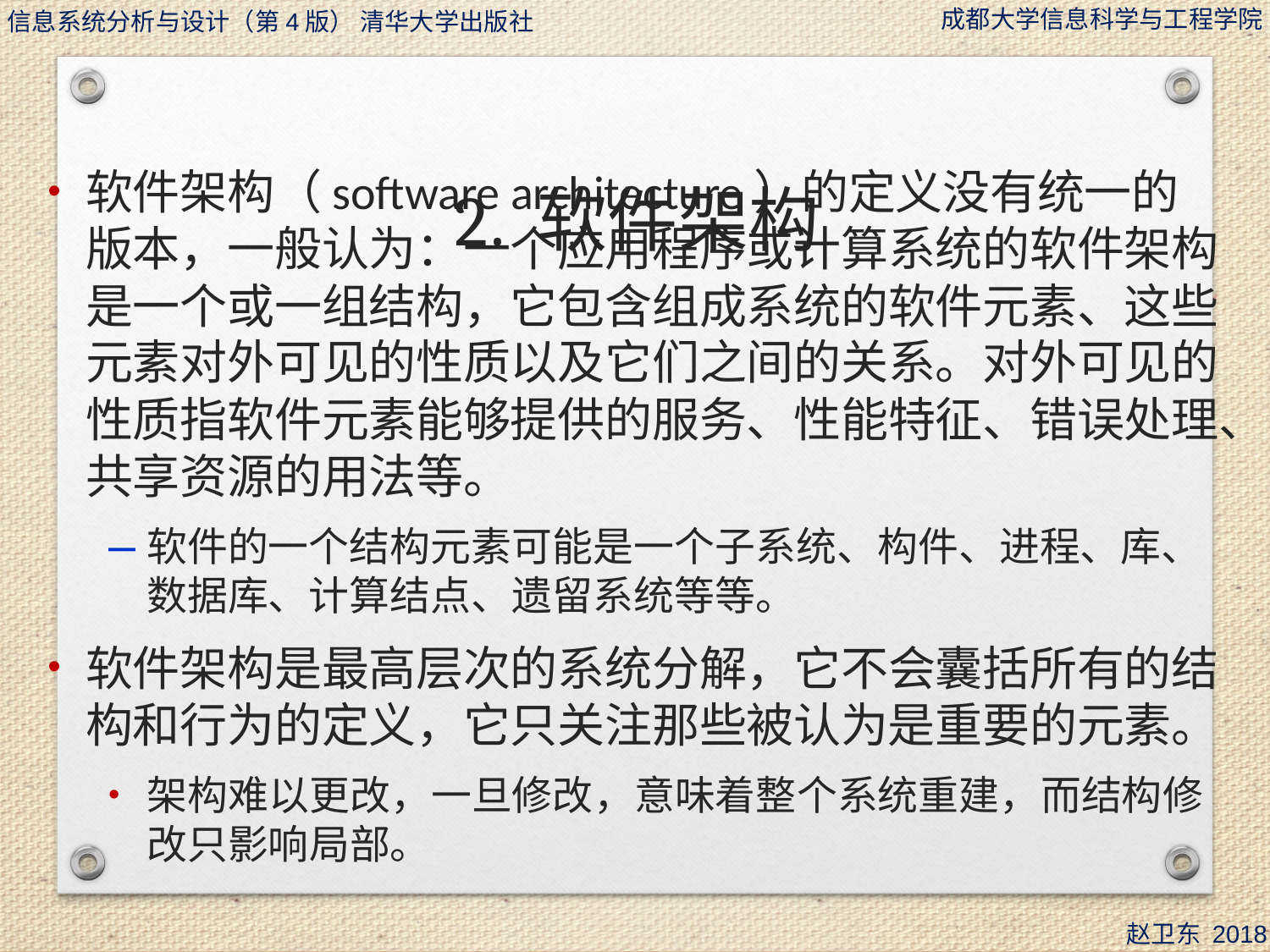

2. 软件架构
软件架构（software architecture）的定义没有统一的版本，一般认为：一个应用程序或计算系统的软件架构是一个或一组结构，它包含组成系统的软件元素、这些元素对外可见的性质以及它们之间的关系。对外可见的性质指软件元素能够提供的服务、性能特征、错误处理、共享资源的用法等。
软件的一个结构元素可能是一个子系统、构件、进程、库、数据库、计算结点、遗留系统等等。
软件架构是最高层次的系统分解，它不会囊括所有的结构和行为的定义，它只关注那些被认为是重要的元素。
架构难以更改，一旦修改，意味着整个系统重建，而结构修改只影响局部。